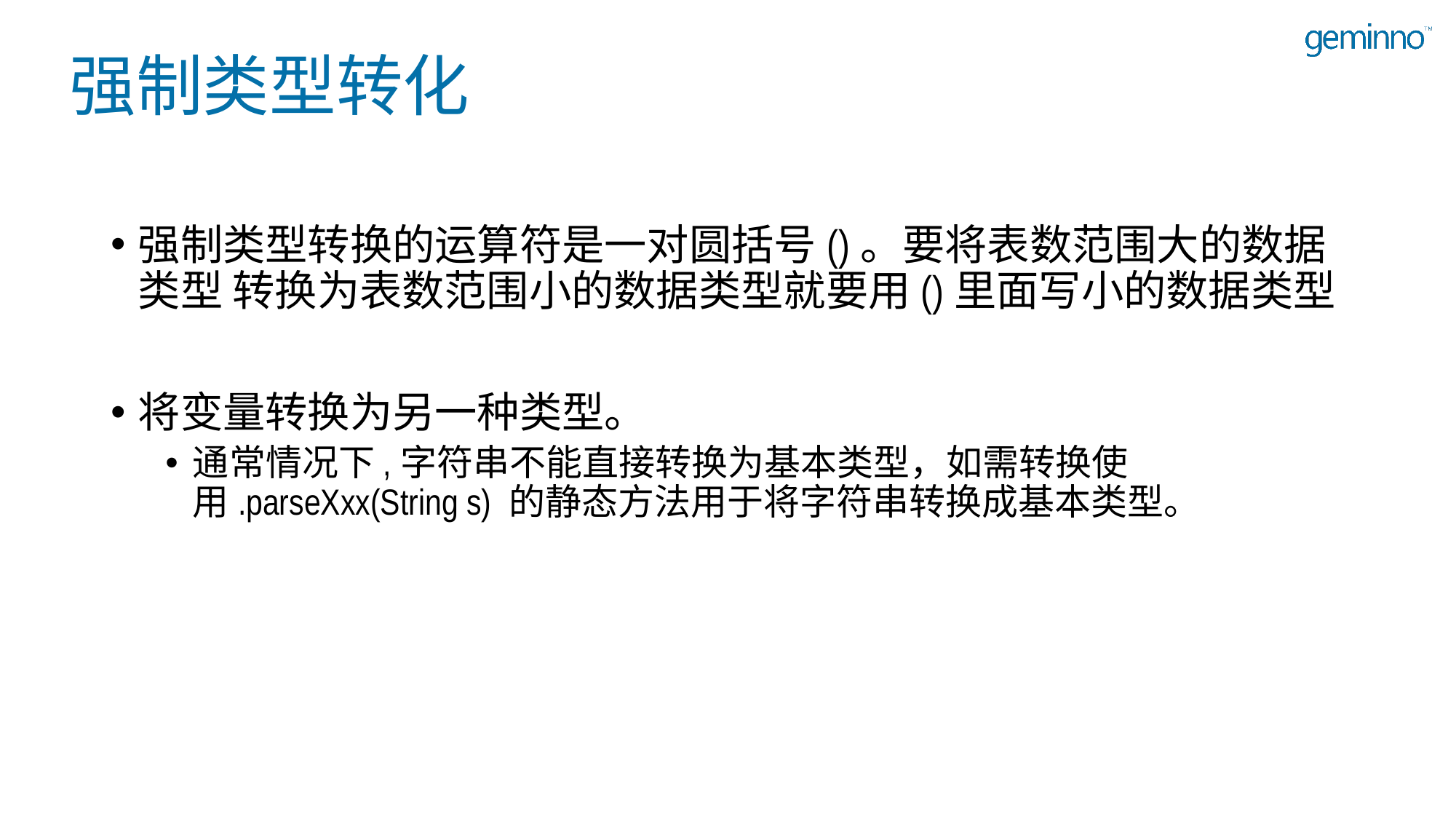

# 强制类型转化
强制类型转换的运算符是一对圆括号()。要将表数范围大的数据类型 转换为表数范围小的数据类型就要用()里面写小的数据类型

将变量转换为另一种类型。
通常情况下,字符串不能直接转换为基本类型，如需转换使用.parseXxx(String s) 的静态方法用于将字符串转换成基本类型。